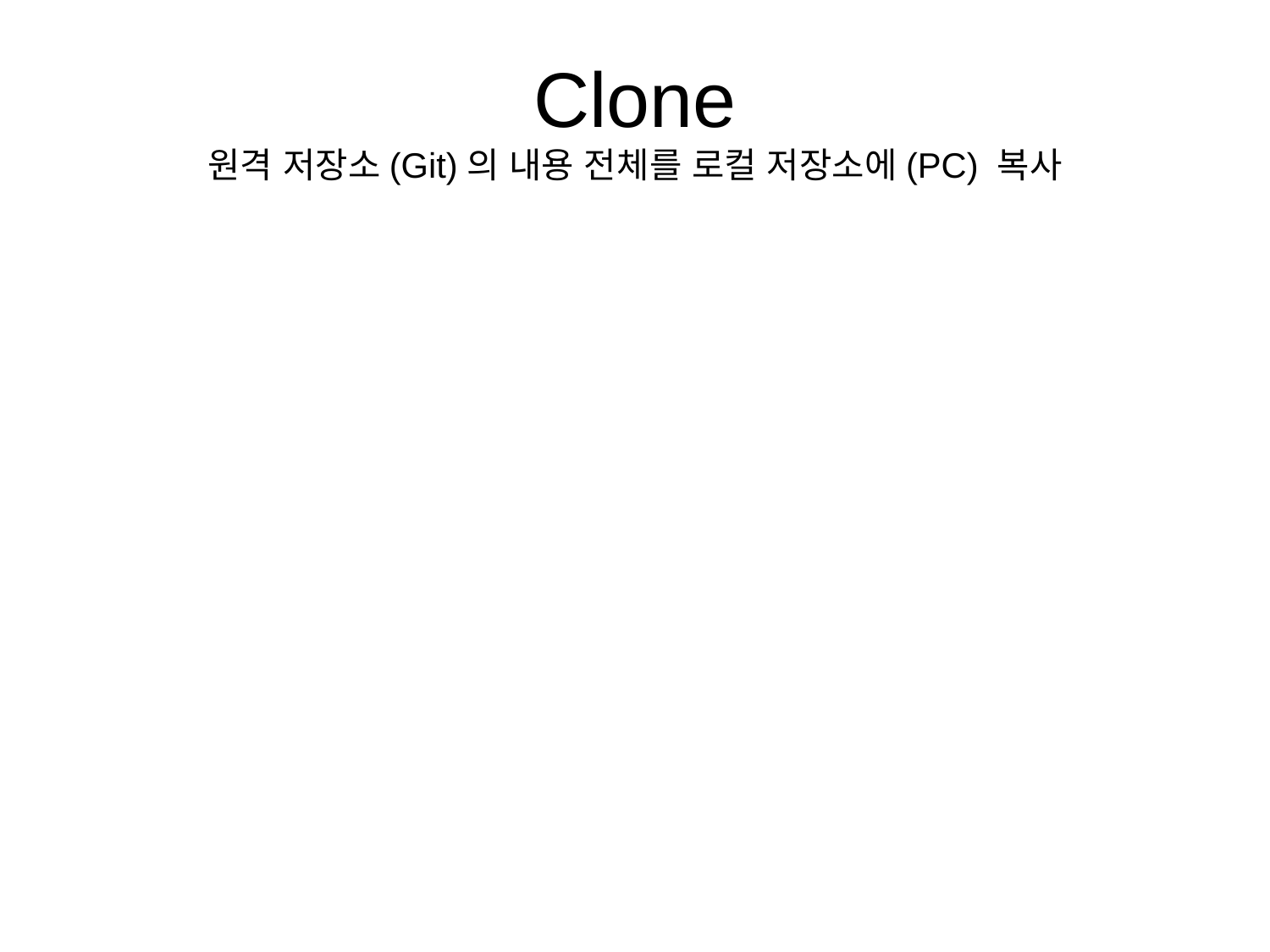

# Clone 원격 저장소(Git)의 내용 전체를 로컬 저장소에(PC) 복사